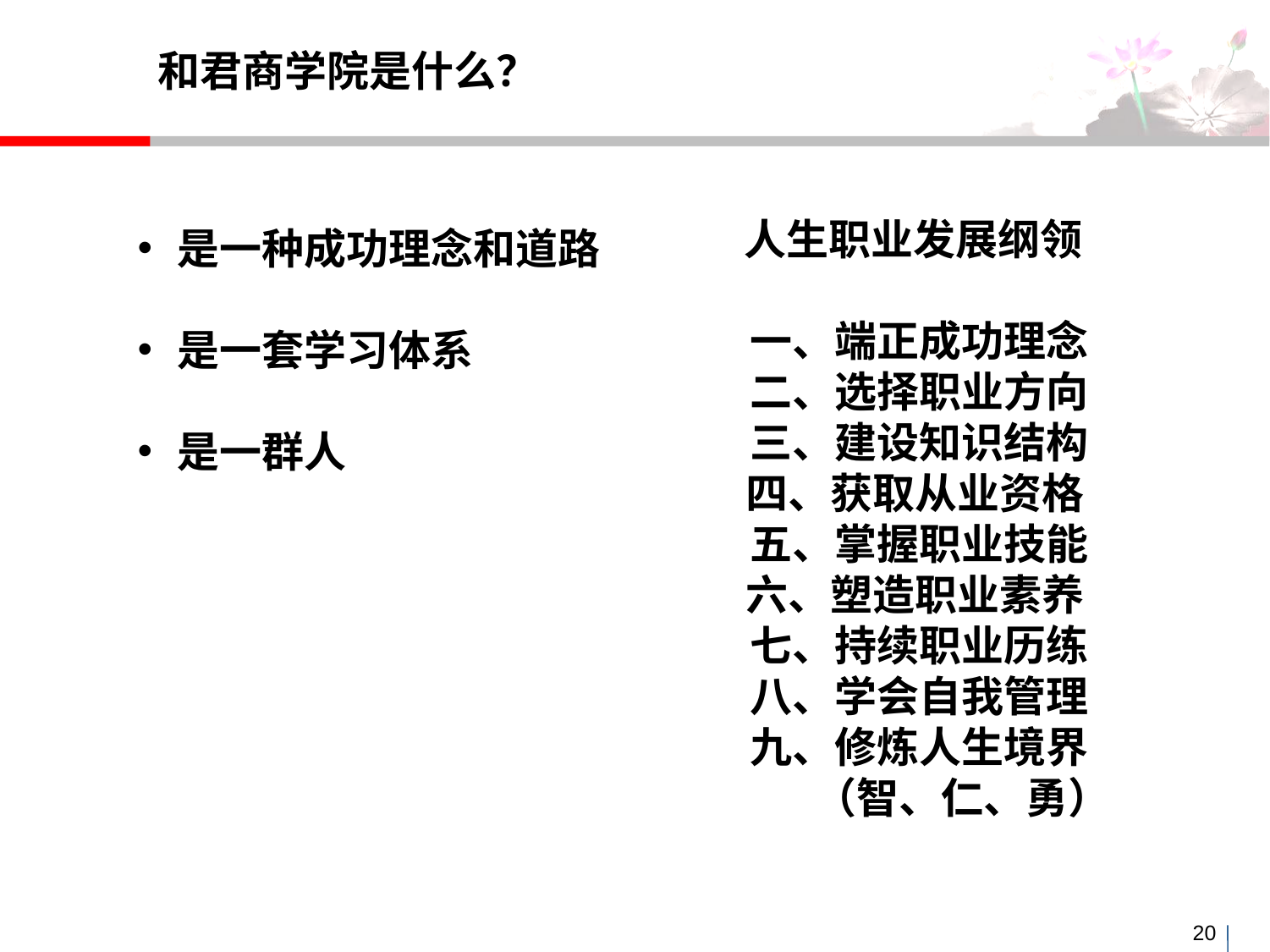

和君商学院是什么？
       人生职业发展纲领

一、端正成功理念
二、选择职业方向
三、建设知识结构
四、获取从业资格
五、掌握职业技能
六、塑造职业素养
七、持续职业历练
八、学会自我管理
九、修炼人生境界
        （智、仁、勇）

是一种成功理念和道路

是一套学习体系

是一群人